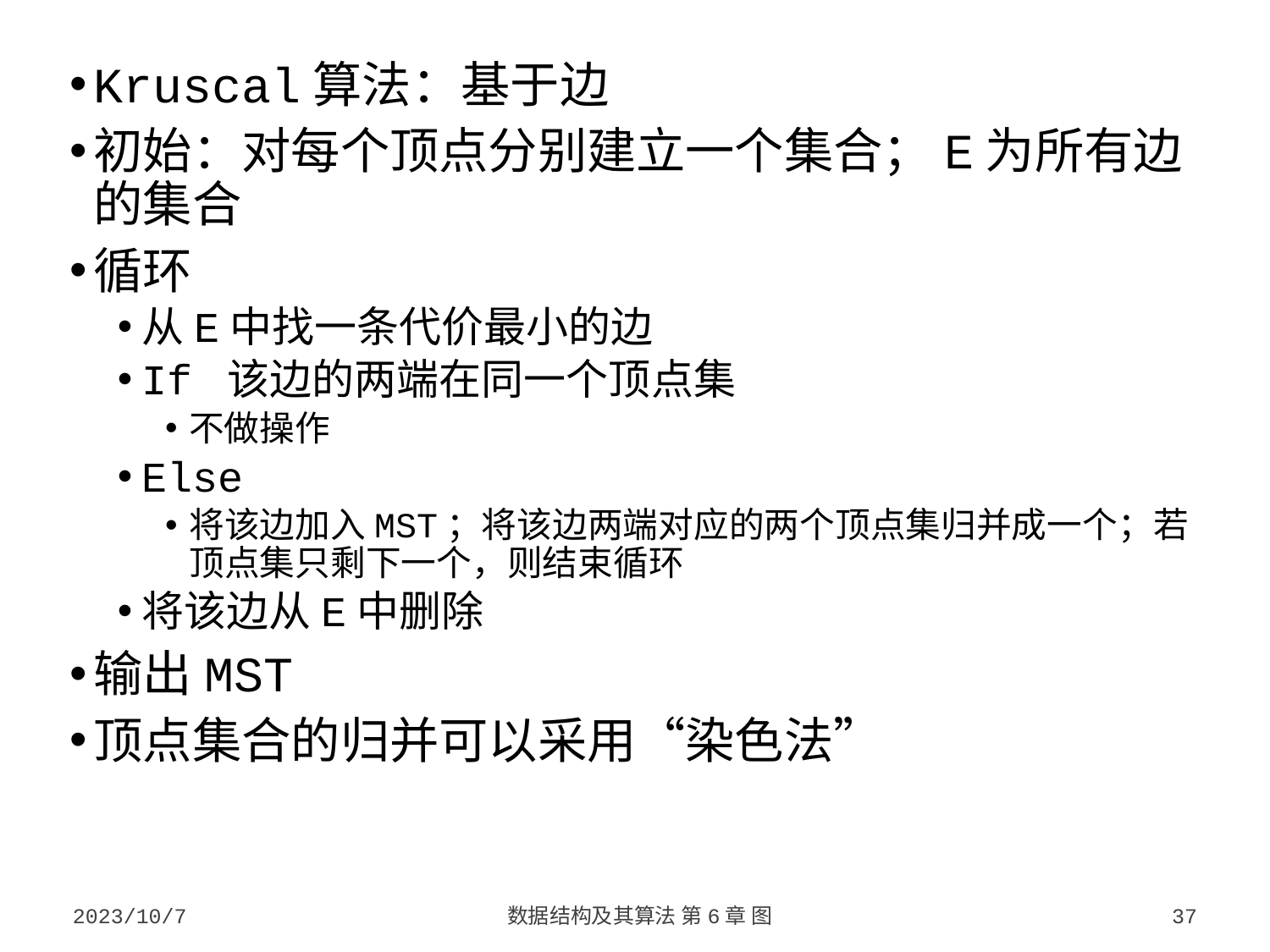

Kruscal算法：基于边
初始：对每个顶点分别建立一个集合；E为所有边的集合
循环
从E中找一条代价最小的边
If 该边的两端在同一个顶点集
不做操作
Else
将该边加入MST；将该边两端对应的两个顶点集归并成一个；若顶点集只剩下一个，则结束循环
将该边从E中删除
输出MST
顶点集合的归并可以采用“染色法”
2023/10/7
数据结构及其算法 第6章 图
37